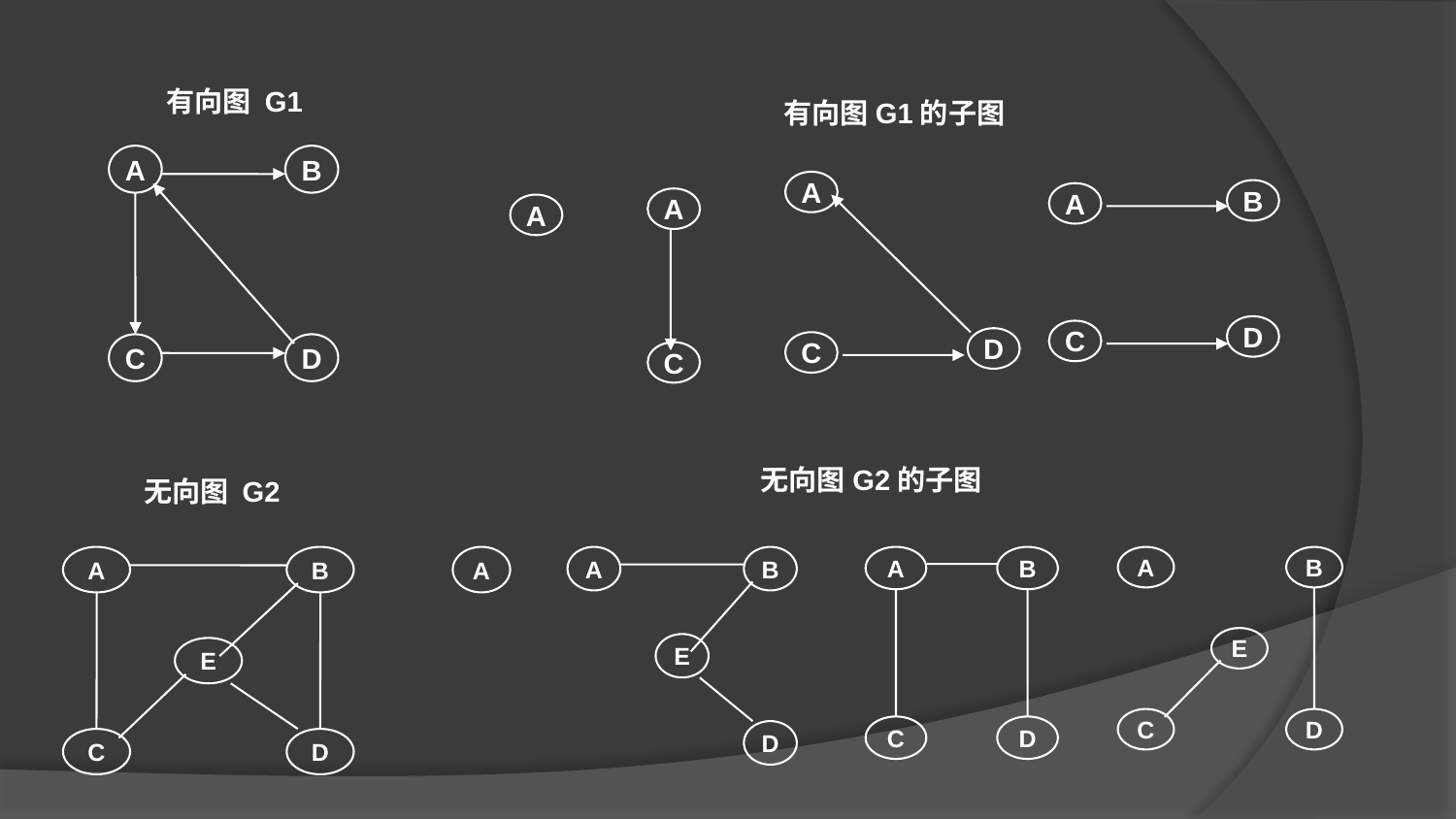

有向图 G1
有向图G1的子图
A
B

C
D

A

D
C

B
A

D
C

A

C
A
无向图G2的子图
无向图 G2
A
B

E

C
D
A
A
B

E

D
A
B

C
D
A
B

E

C
D